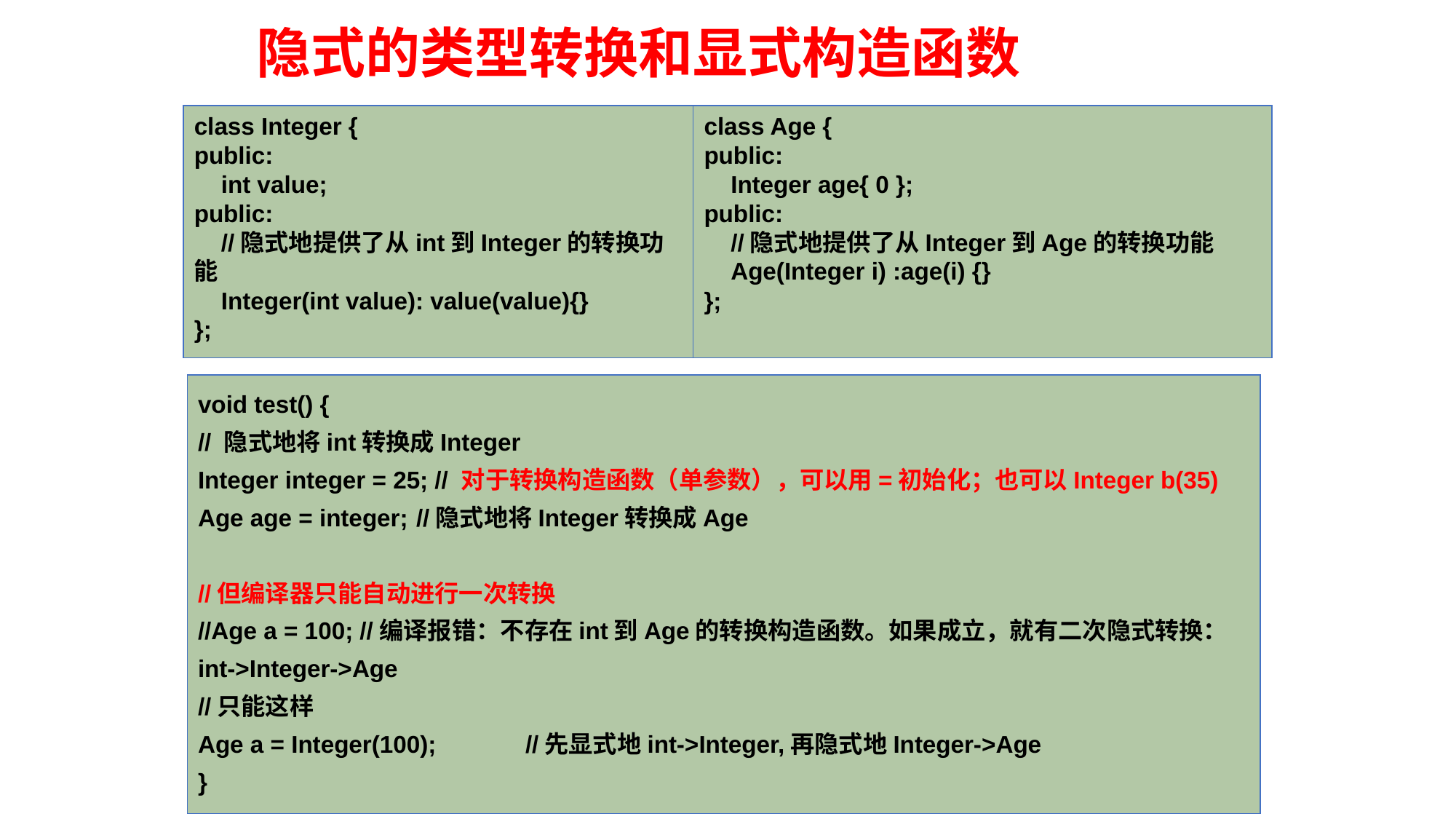

# 隐式的类型转换和显式构造函数
class Integer {
public:
    int value;
public:
    //隐式地提供了从int到Integer的转换功能
    Integer(int value): value(value){}
};

class Age {
public:
    Integer age{ 0 };
public:
    //隐式地提供了从Integer到Age的转换功能
    Age(Integer i) :age(i) {}
};

void test() {
// 隐式地将int转换成Integer
Integer integer = 25; // 对于转换构造函数（单参数），可以用=初始化；也可以Integer b(35)
Age age = integer; 	//隐式地将Integer转换成Age

//但编译器只能自动进行一次转换
//Age a = 100; //编译报错：不存在int到Age的转换构造函数。如果成立，就有二次隐式转换：int->Integer->Age
//只能这样
Age a = Integer(100); 	//先显式地int->Integer,再隐式地Integer->Age
}